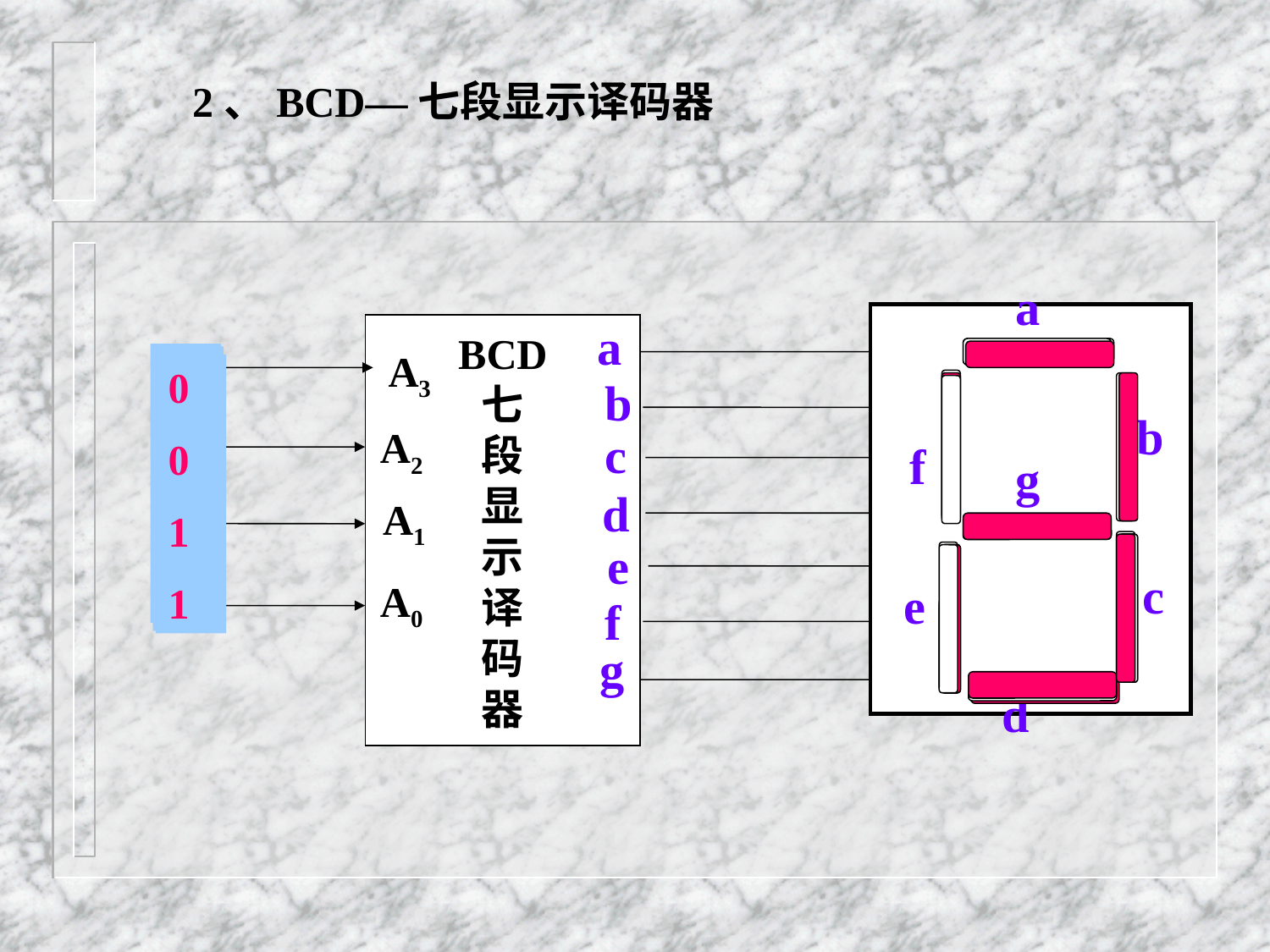

2、BCD—七段显示译码器
a

a
BCD
七
段
显
示
译
码
器
A3

0
0
1
0
0
0
0
0
0
0
0
1

0
0
1
1
b

b

A2
c
f
g

d
A1

e

c

A0
e
f

g

d